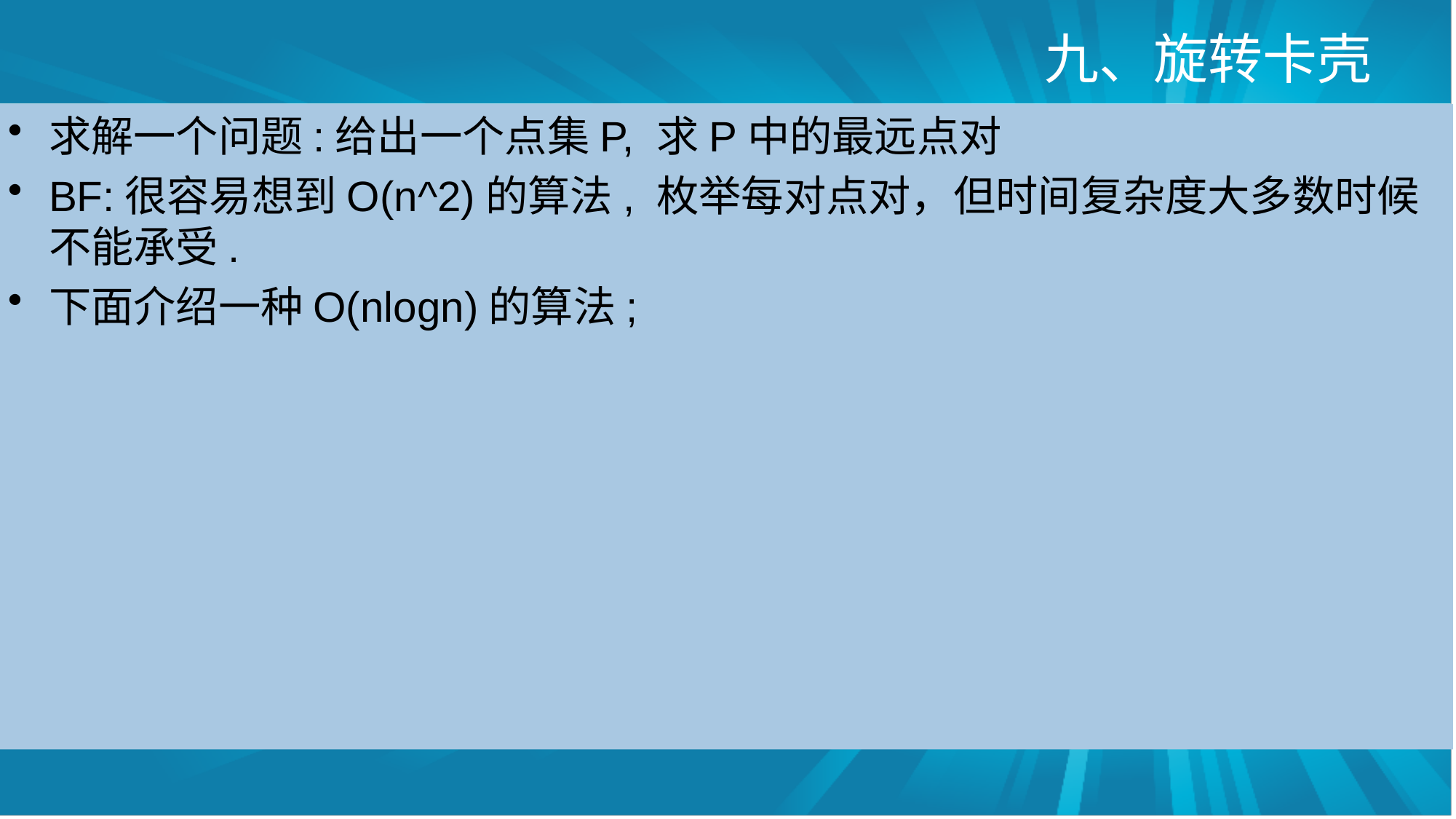

# 九、旋转卡壳
求解一个问题:给出一个点集P, 求P中的最远点对
BF:很容易想到O(n^2)的算法, 枚举每对点对，但时间复杂度大多数时候不能承受.
下面介绍一种O(nlogn)的算法;